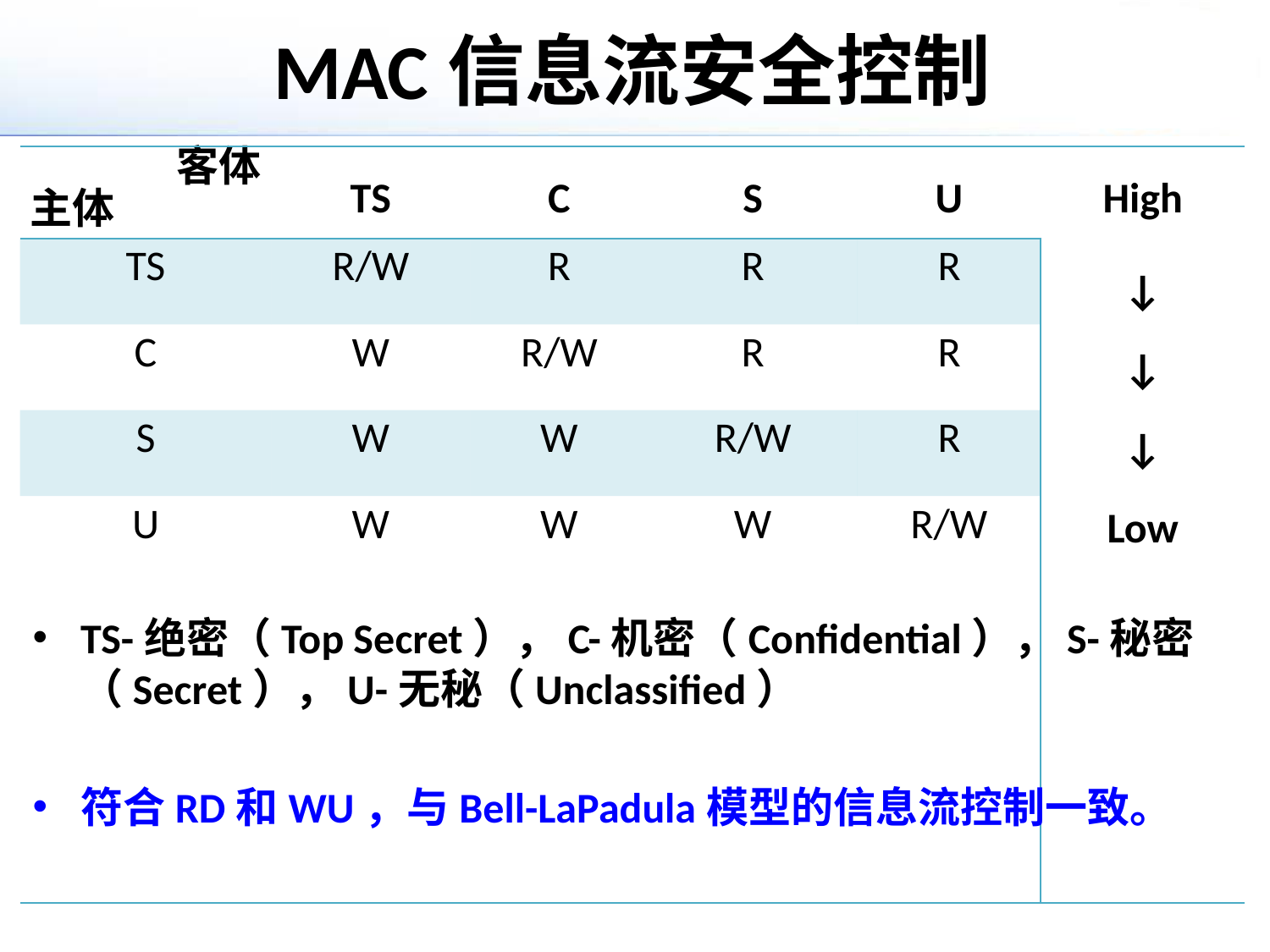

# MAC信息流安全控制
| 客体 主体 | TS | C | S | U | High ↓ ↓ ↓ Low |
| --- | --- | --- | --- | --- | --- |
| TS | R/W | R | R | R |  |
| C | W | R/W | R | R |  |
| S | W | W | R/W | R |  |
| U | W | W | W | R/W |  |
TS-绝密（Top Secret），C-机密（Confidential），S-秘密（Secret），U-无秘（Unclassified）

符合RD和WU，与Bell-LaPadula模型的信息流控制一致。